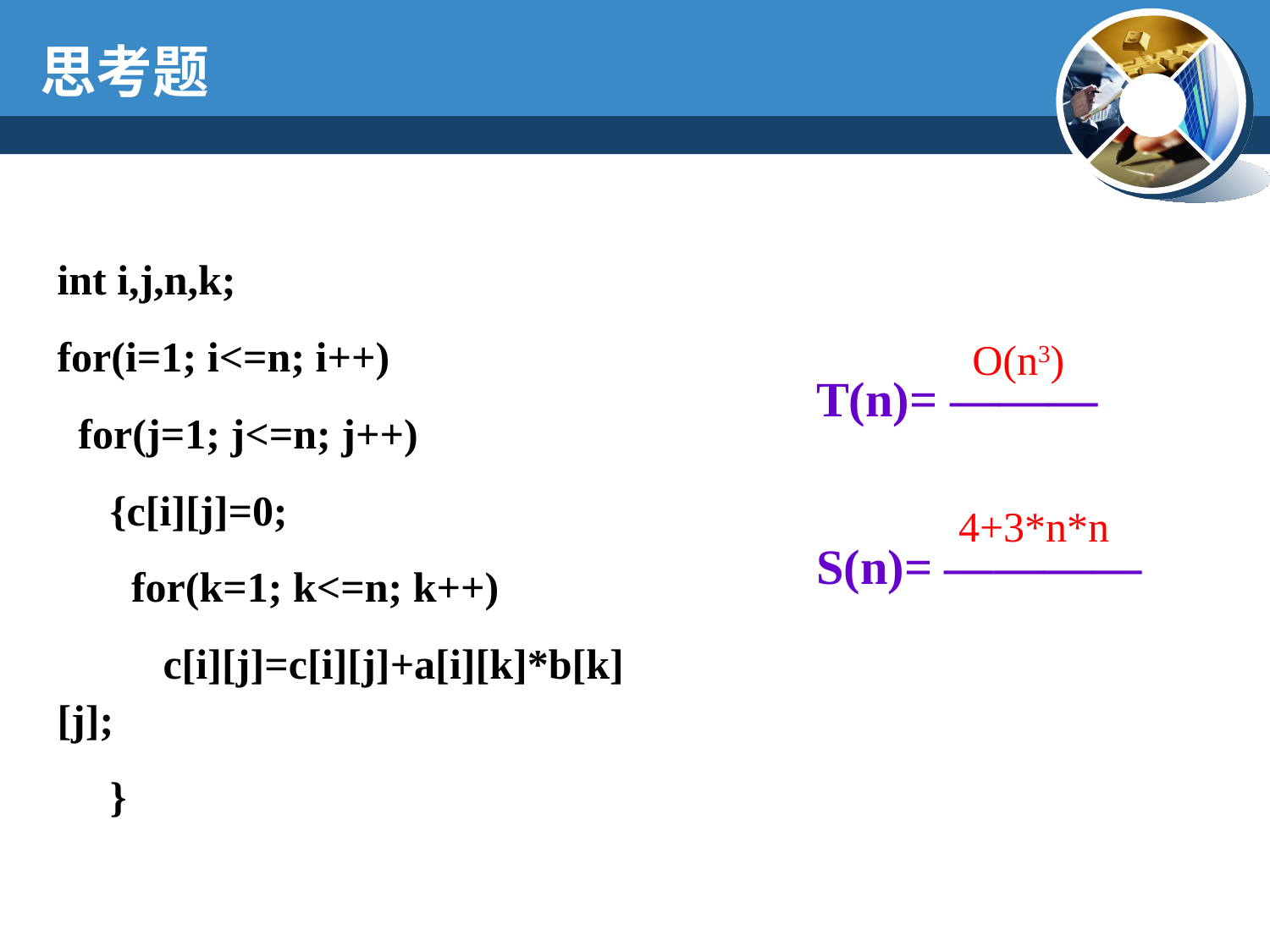

思考题
int i,j,n,k;
for(i=1; i<=n; i++)
  for(j=1; j<=n; j++)
     {c[i][j]=0;
       for(k=1; k<=n; k++)
          c[i][j]=c[i][j]+a[i][k]*b[k][j];
     }
O(n3)
T(n)= ———

S(n)= ————
4+3*n*n